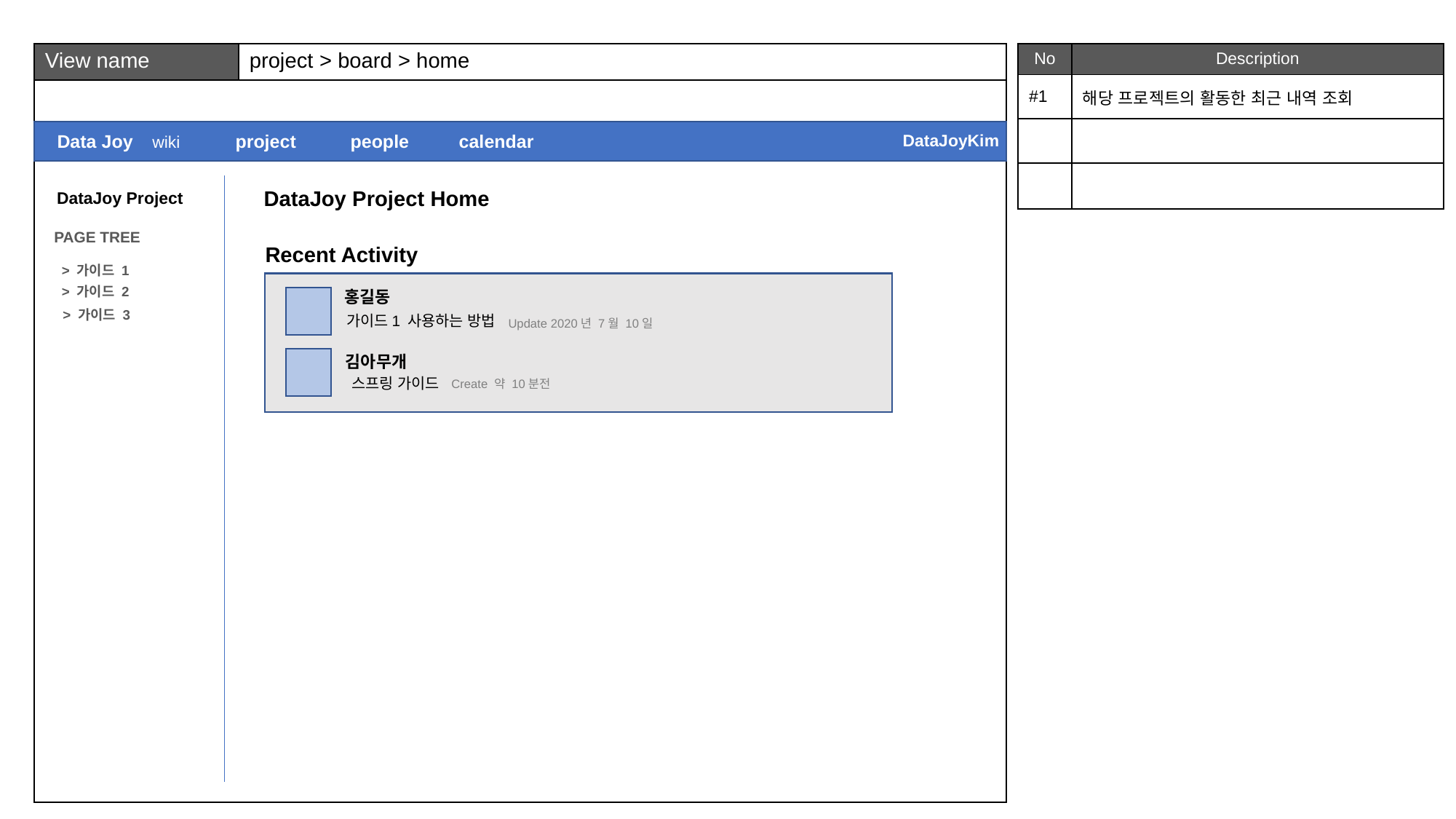

| View name | project > board > home |
| --- | --- |
| No | Description |
| --- | --- |
| #1 | 해당 프로젝트의 활동한 최근 내역 조회 |
|  |  |
|  |  |

calendar
DataJoyKim
project
people
Data Joy
wiki
DataJoy Project Home
DataJoy Project
PAGE TREE
Recent Activity
> 가이드 1

> 가이드 2
홍길동

> 가이드 3
가이드1 사용하는 방법
Update 2020년 7월 10일
김아무개

스프링 가이드
Create 약 10분전